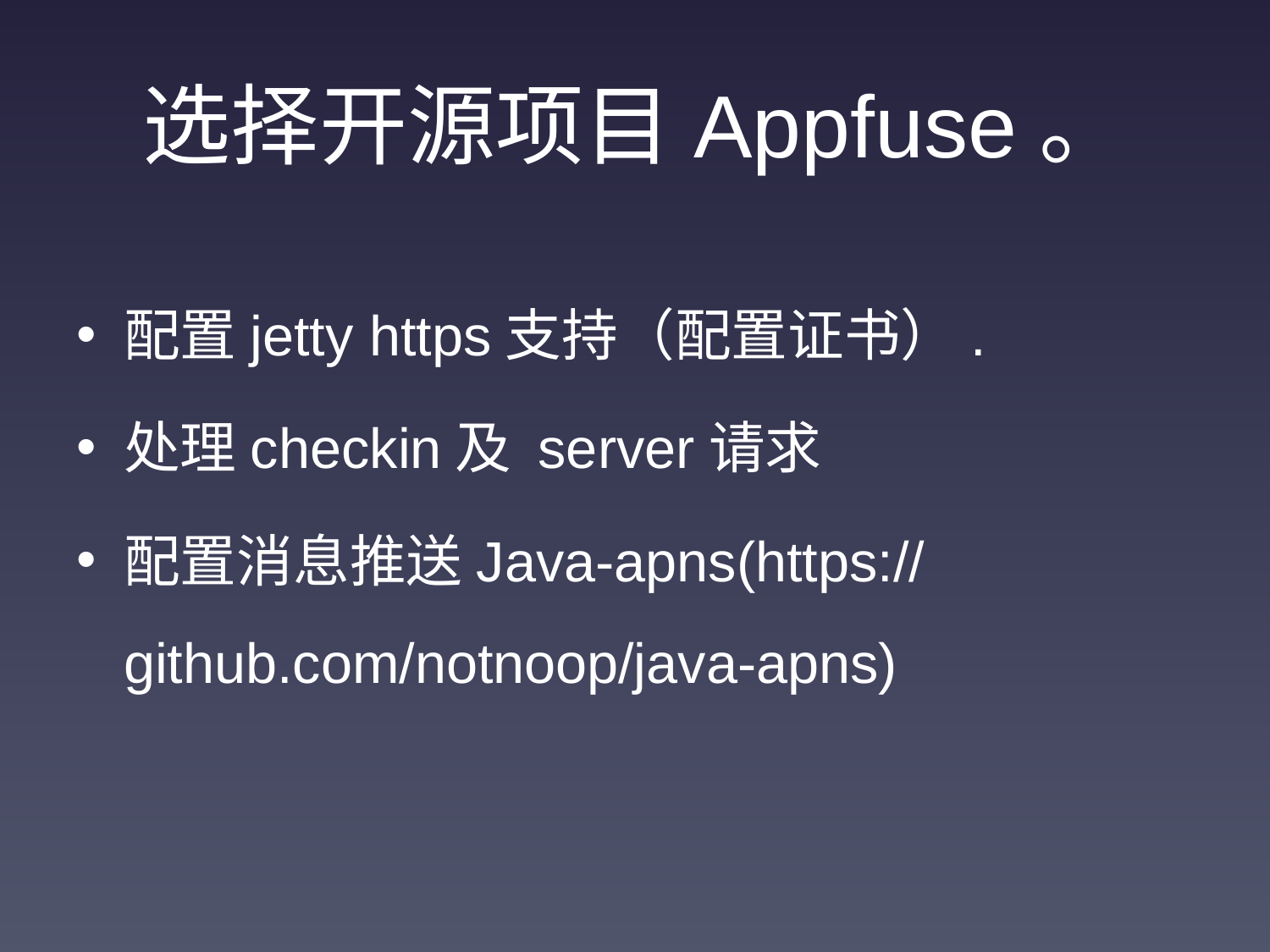

# 选择开源项目Appfuse。
配置jetty https支持（配置证书）.
处理checkin及 server请求
配置消息推送Java-apns(https://github.com/notnoop/java-apns)